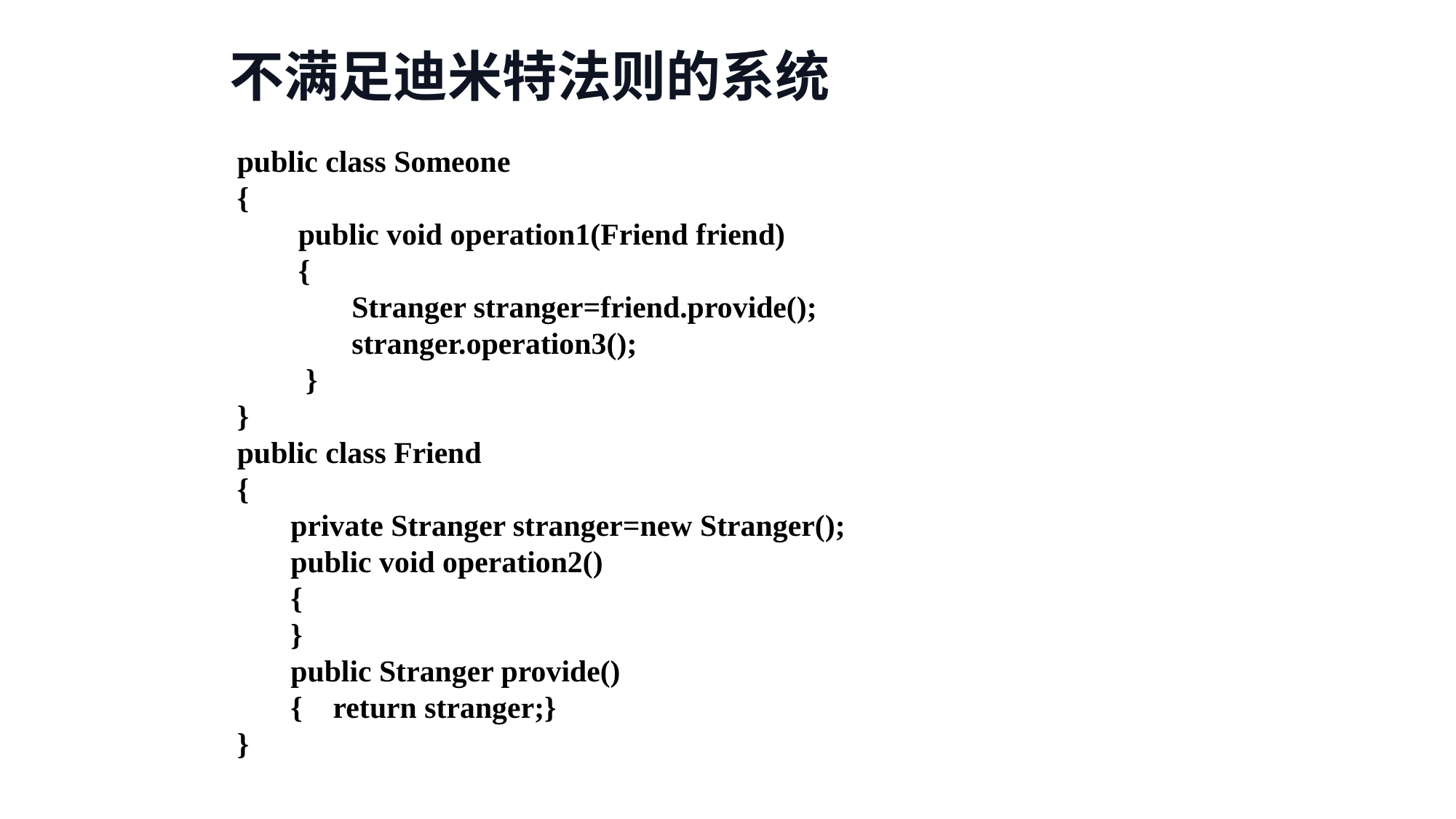

不满足迪米特法则的系统
public class Someone
{
        public void operation1(Friend friend)
        {
               Stranger stranger=friend.provide();
               stranger.operation3();
         }
}
public class Friend
{
       private Stranger stranger=new Stranger();
       public void operation2()
       {
       }
       public Stranger provide()
       {    return stranger;}
}